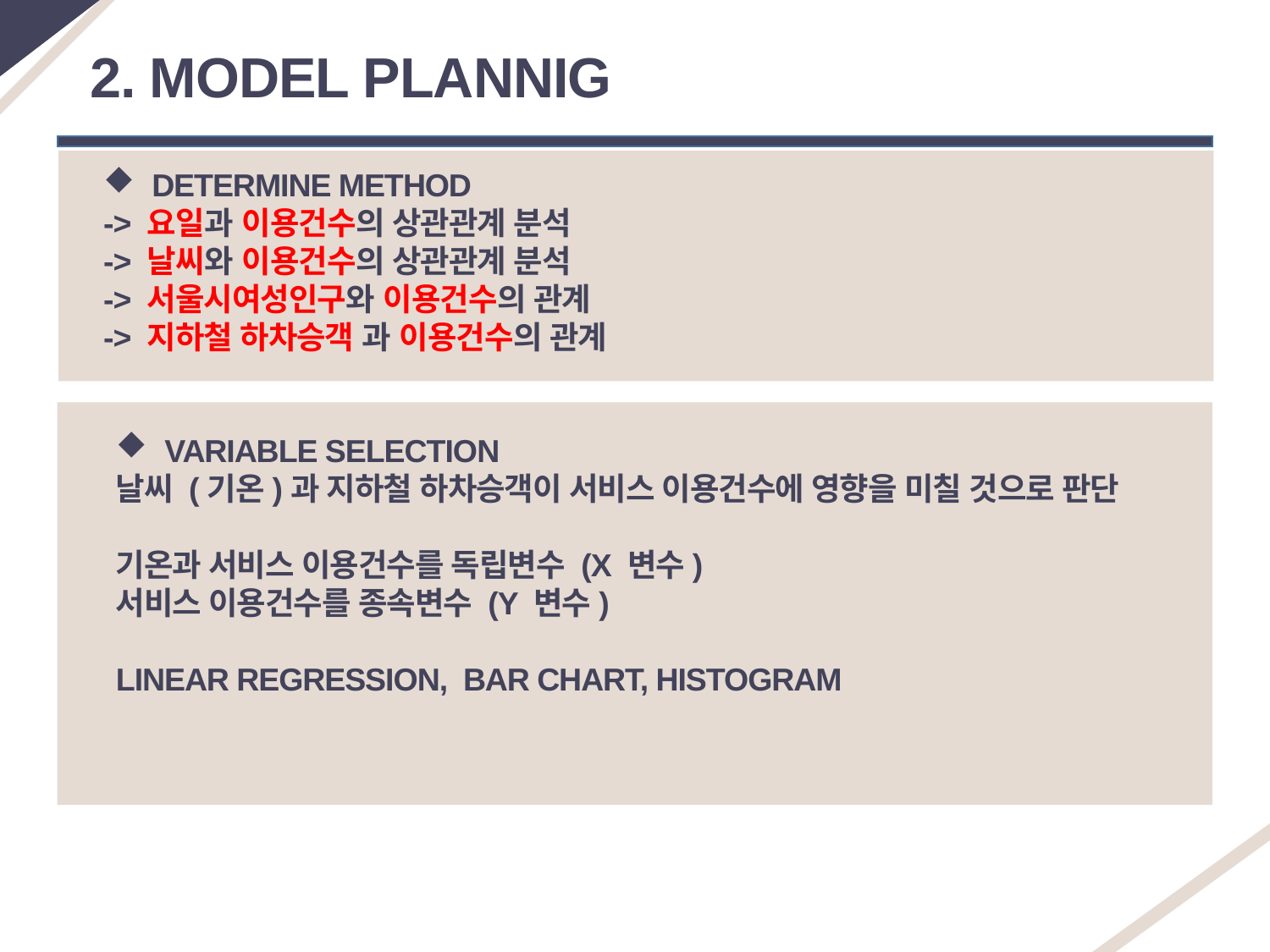

2. MODEL PLANNIG

 DETERMINE METHOD
-> 요일과 이용건수의 상관관계 분석
-> 날씨와 이용건수의 상관관계 분석
-> 서울시여성인구와 이용건수의 관계
-> 지하철 하차승객 과 이용건수의 관계

 VARIABLE SELECTION
날씨 (기온)과 지하철 하차승객이 서비스 이용건수에 영향을 미칠 것으로 판단

기온과 서비스 이용건수를 독립변수 (X 변수)
서비스 이용건수를 종속변수 (Y 변수)

LINEAR REGRESSION,  BAR CHART, HISTOGRAM